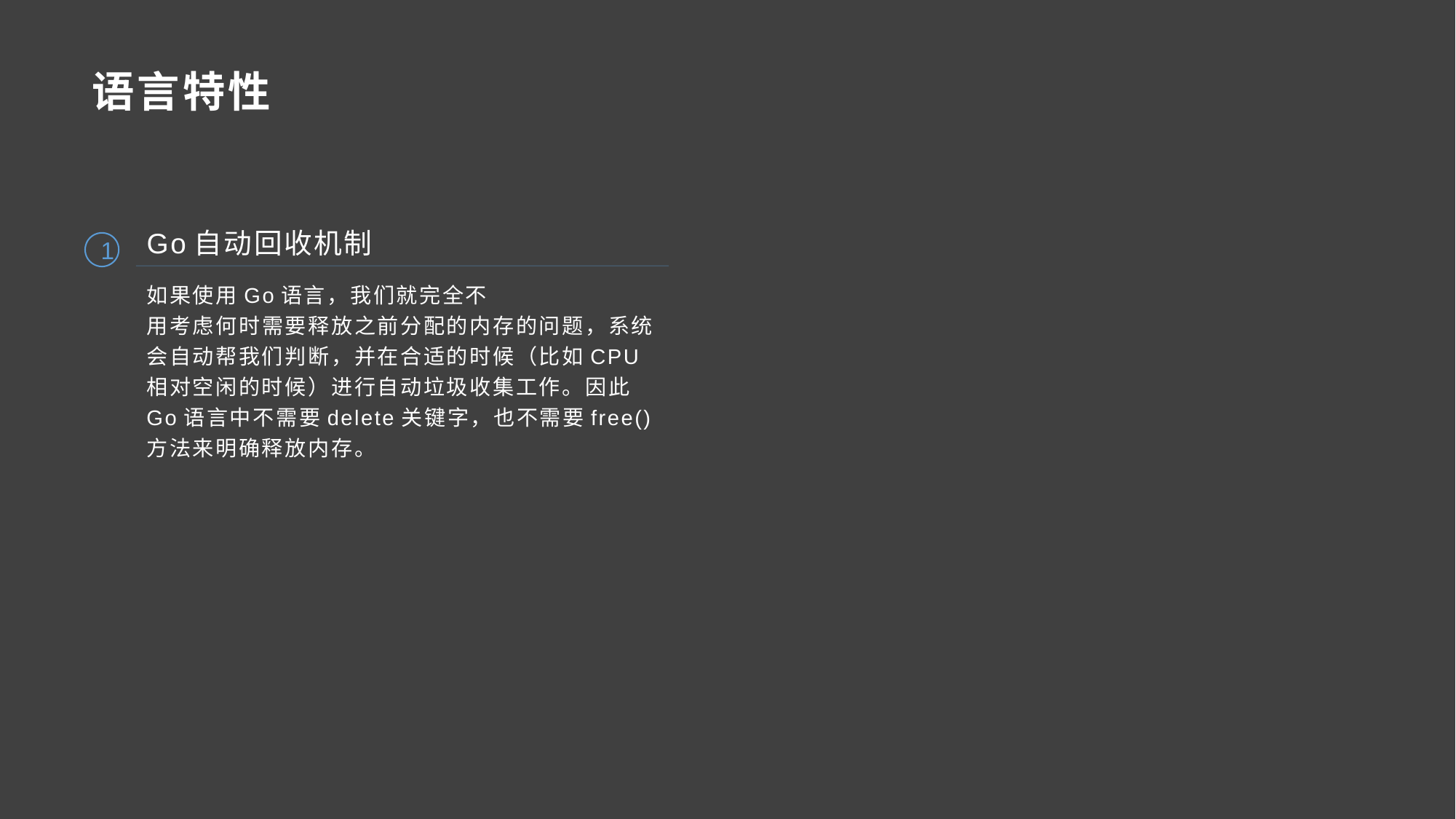

语言特性
Go自动回收机制
1
如果使用Go语言，我们就完全不
用考虑何时需要释放之前分配的内存的问题，系统会自动帮我们判断，并在合适的时候（比如CPU
相对空闲的时候）进行自动垃圾收集工作。因此Go语言中不需要delete关键字，也不需要free()
方法来明确释放内存。